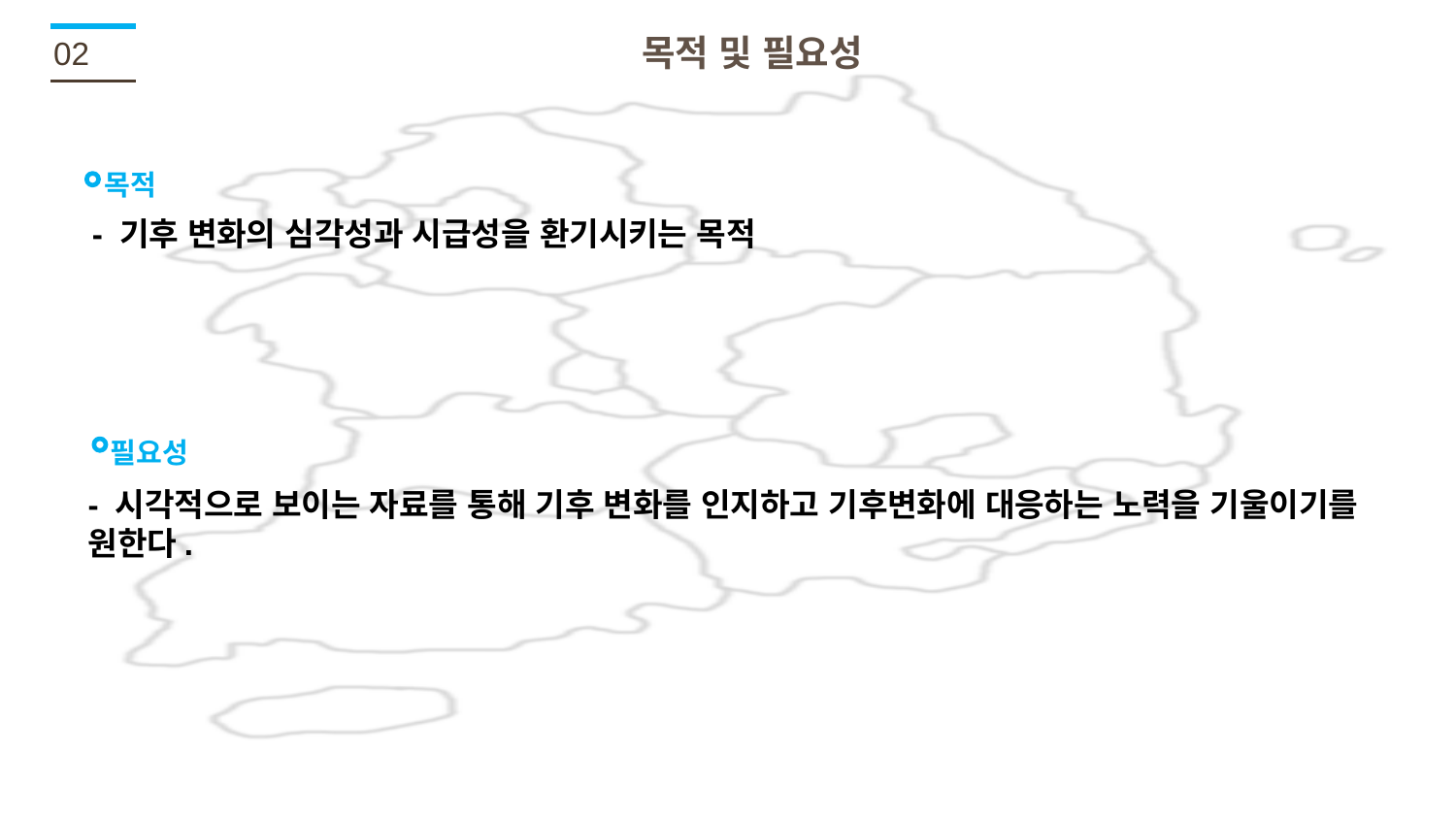

목적 및 필요성
02
목적

- 기후 변화의 심각성과 시급성을 환기시키는 목적
필요성

- 시각적으로 보이는 자료를 통해 기후 변화를 인지하고 기후변화에 대응하는 노력을 기울이기를 원한다.